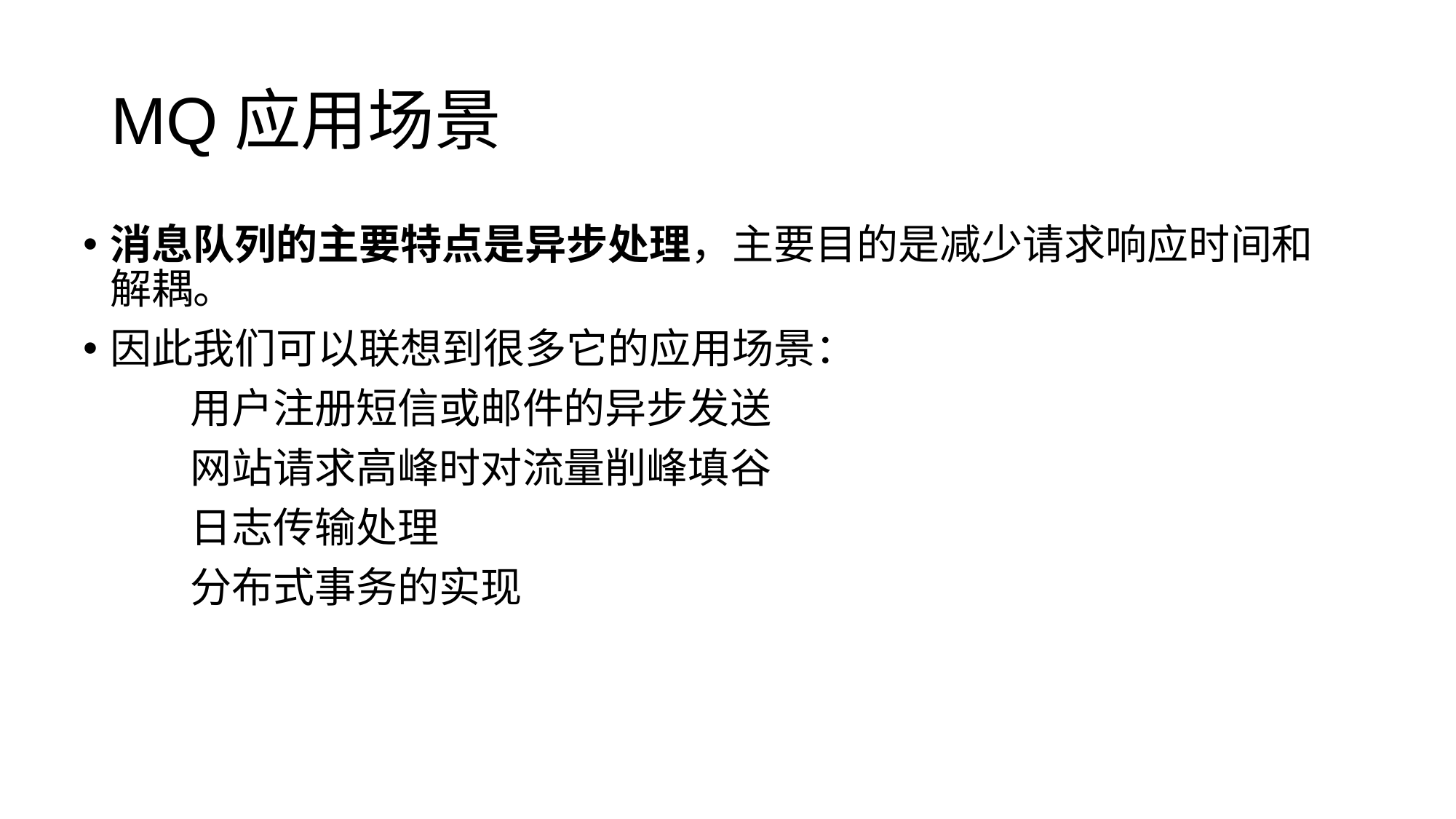

# MQ应用场景
消息队列的主要特点是异步处理，主要目的是减少请求响应时间和解耦。
因此我们可以联想到很多它的应用场景：
	用户注册短信或邮件的异步发送
	网站请求高峰时对流量削峰填谷
	日志传输处理
	分布式事务的实现